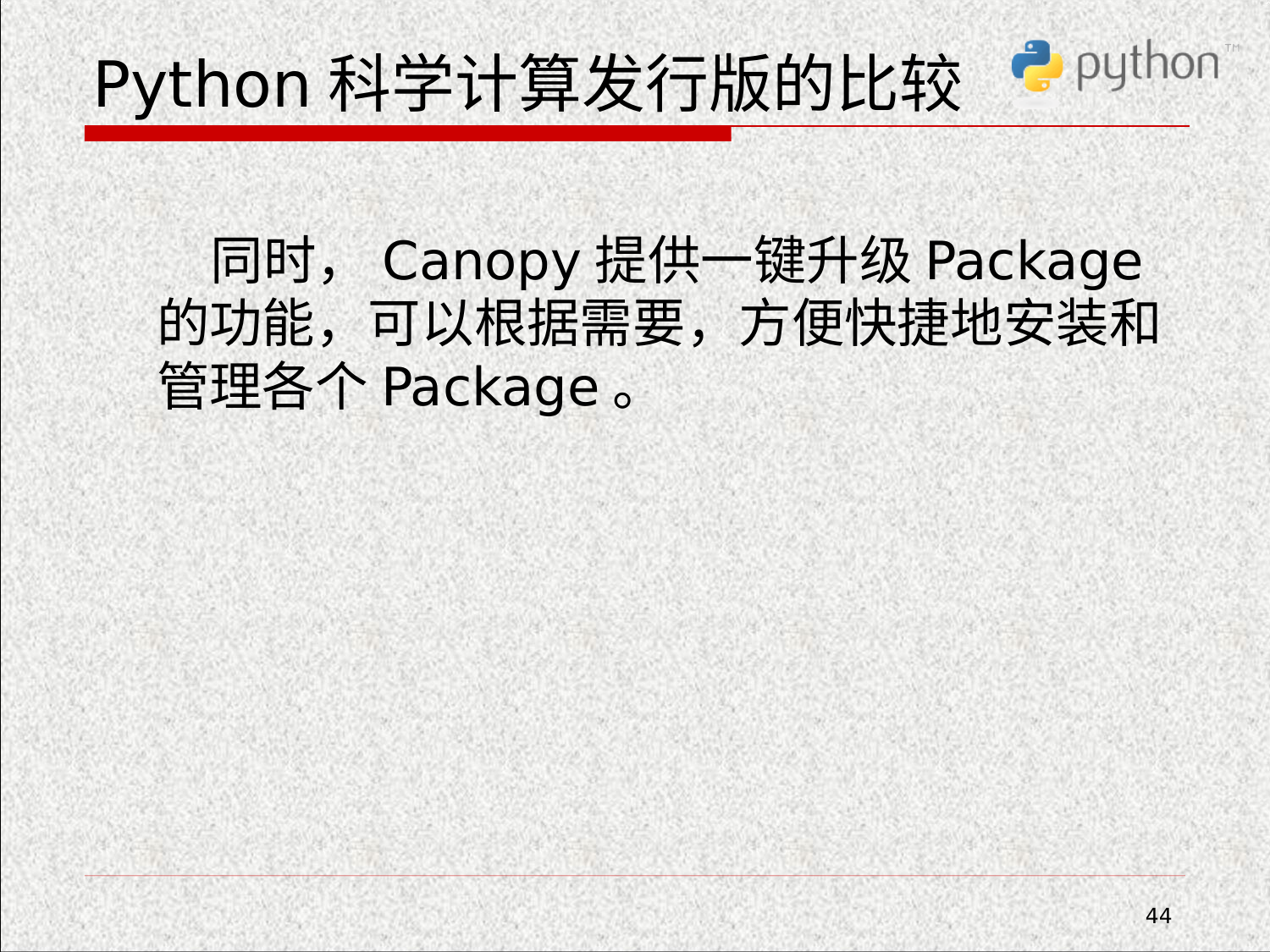

# Python科学计算发行版的比较

         同时，Canopy提供一键升级Package的功能，可以根据需要，方便快捷地安装和管理各个Package。
44